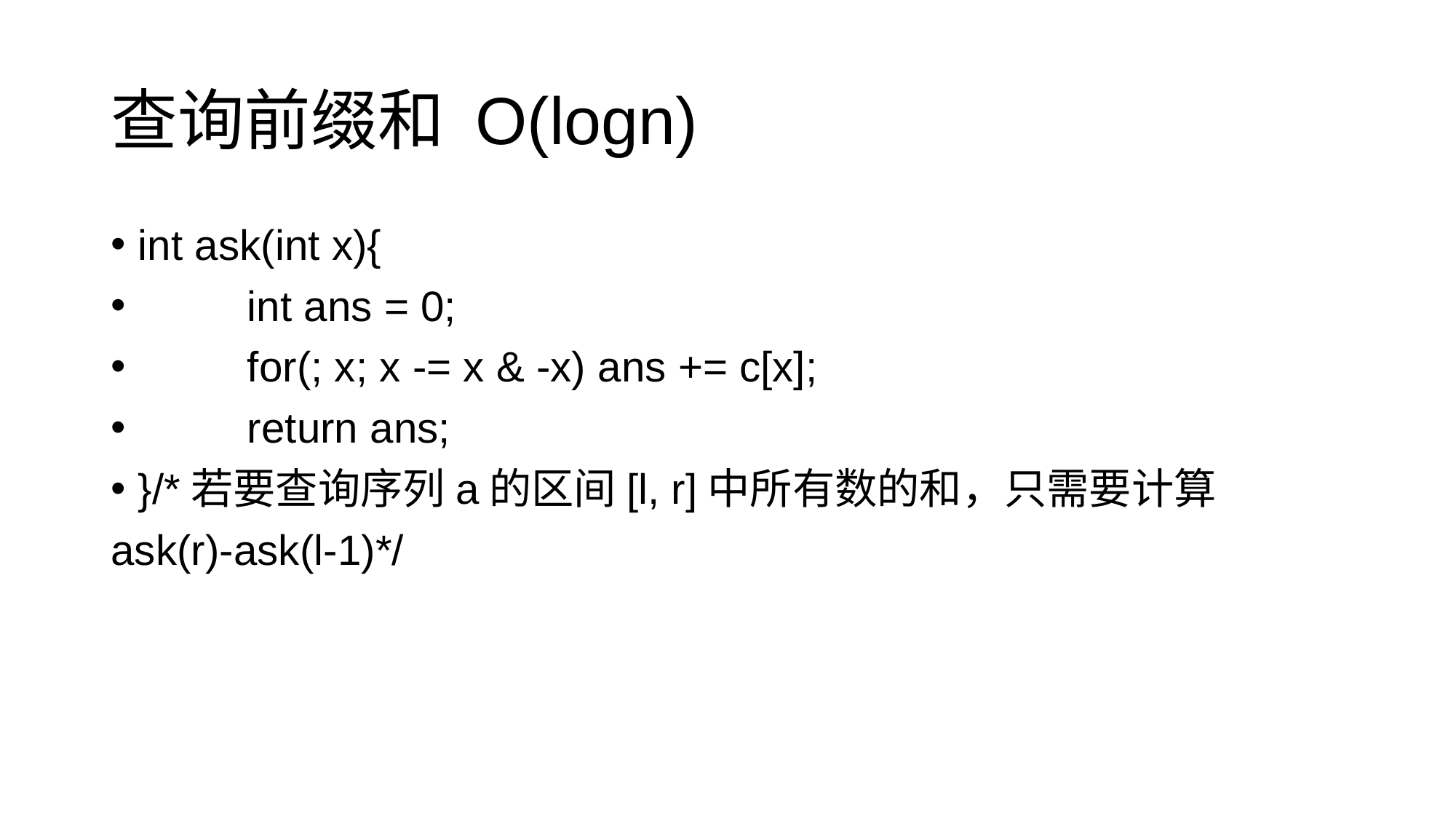

# 查询前缀和 O(logn)
int ask(int x){
	int ans = 0;
	for(; x; x -= x & -x) ans += c[x];
	return ans;
}/*若要查询序列a的区间[l, r]中所有数的和，只需要计算
ask(r)-ask(l-1)*/